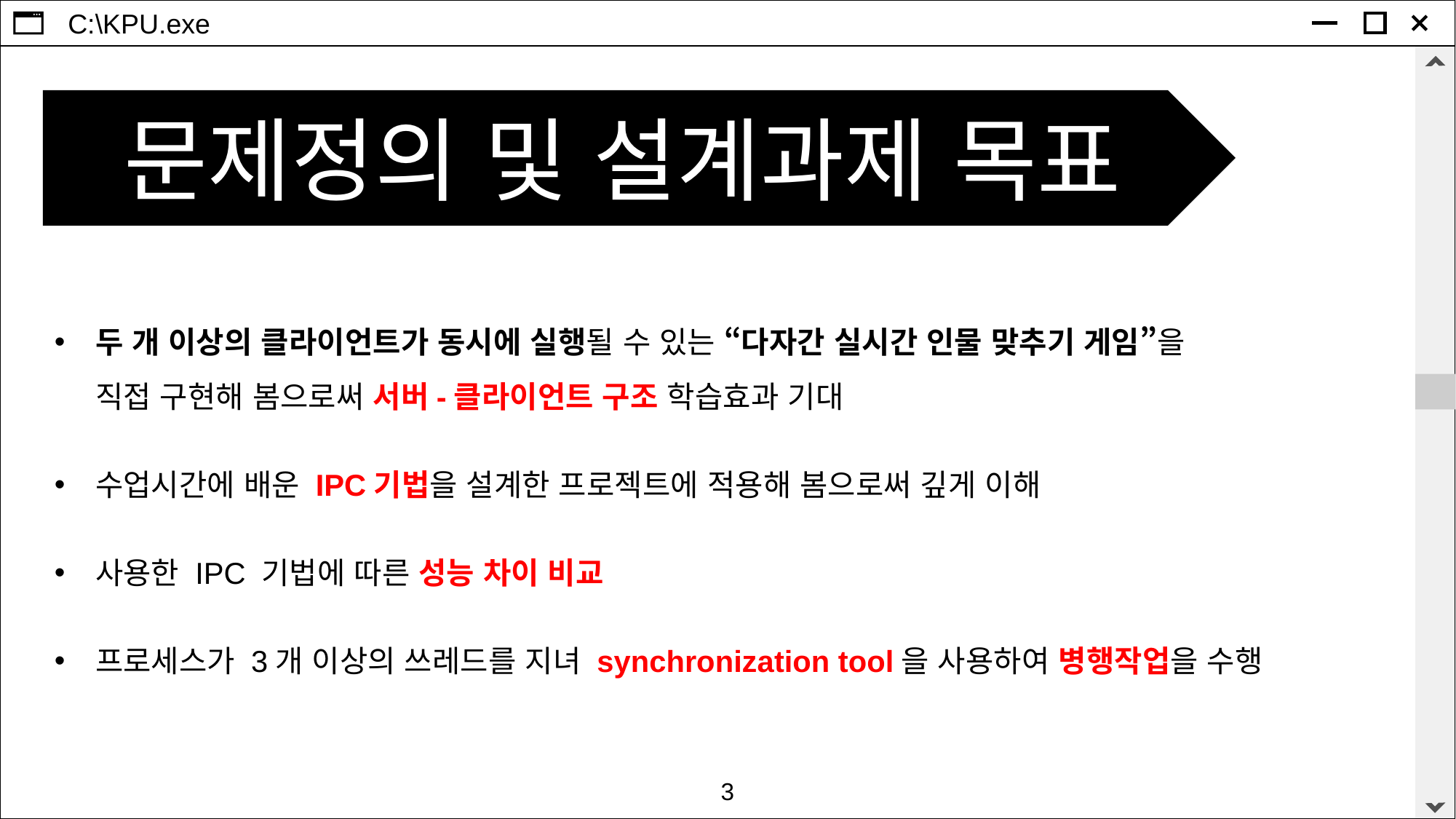

문제정의 및 설계과제 목표
두 개 이상의 클라이언트가 동시에 실행될 수 있는 “다자간 실시간 인물 맞추기 게임”을
직접 구현해 봄으로써 서버-클라이언트 구조 학습효과 기대
수업시간에 배운 IPC기법을 설계한 프로젝트에 적용해 봄으로써 깊게 이해
사용한 IPC 기법에 따른 성능 차이 비교
프로세스가 3개 이상의 쓰레드를 지녀 synchronization tool을 사용하여 병행작업을 수행

3